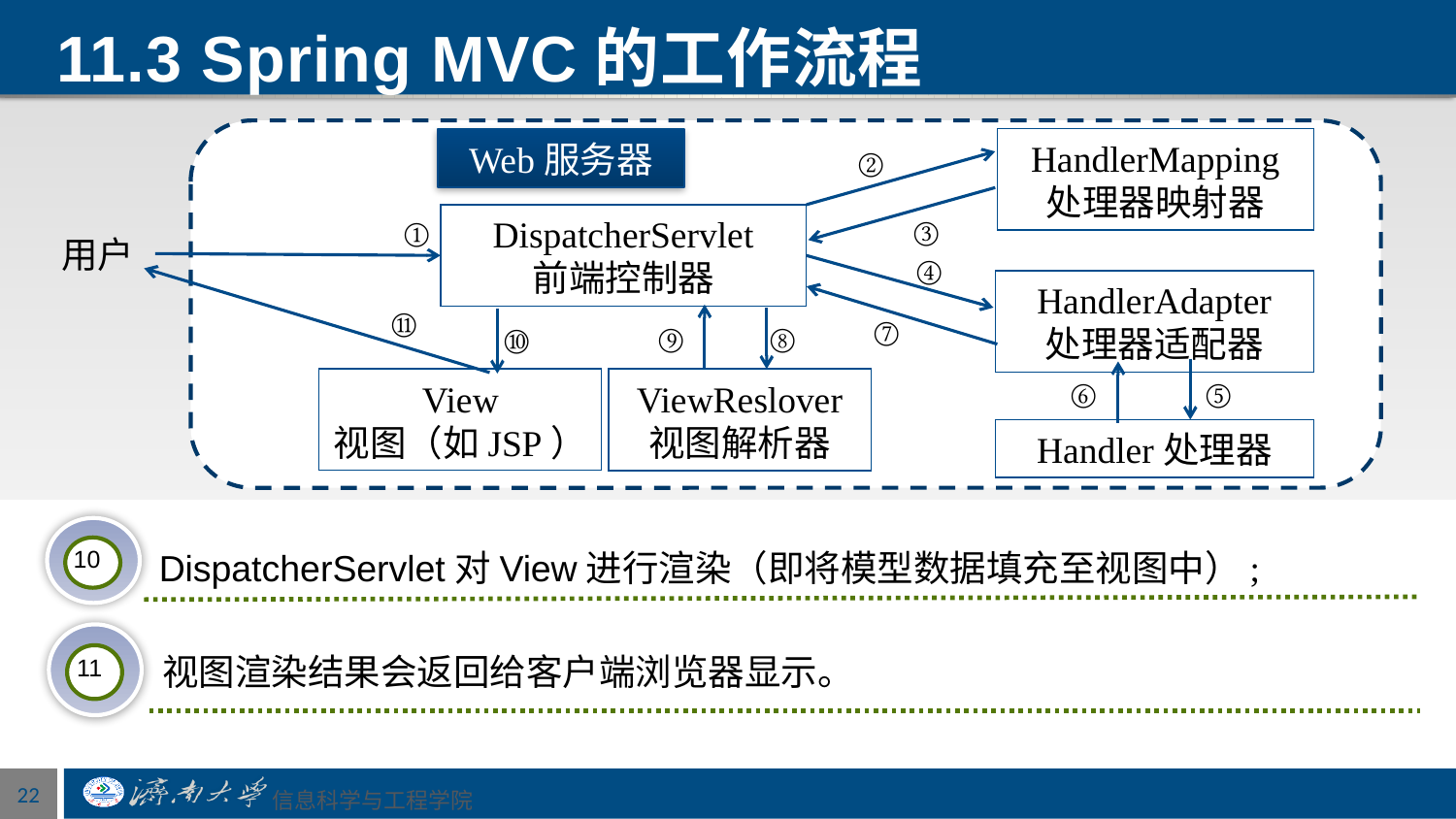

# 11.3 Spring MVC的工作流程

HandlerMapping
处理器映射器
Web服务器
②
③
①
DispatcherServlet
前端控制器
用户
④
HandlerAdapter
处理器适配器
⑪
⑦
⑧
⑨
⑩
⑤
⑥
View
视图（如JSP）
ViewReslover
视图解析器
Handler处理器

10

DispatcherServlet对View进行渲染（即将模型数据填充至视图中）;

视图渲染结果会返回给客户端浏览器显示。

11